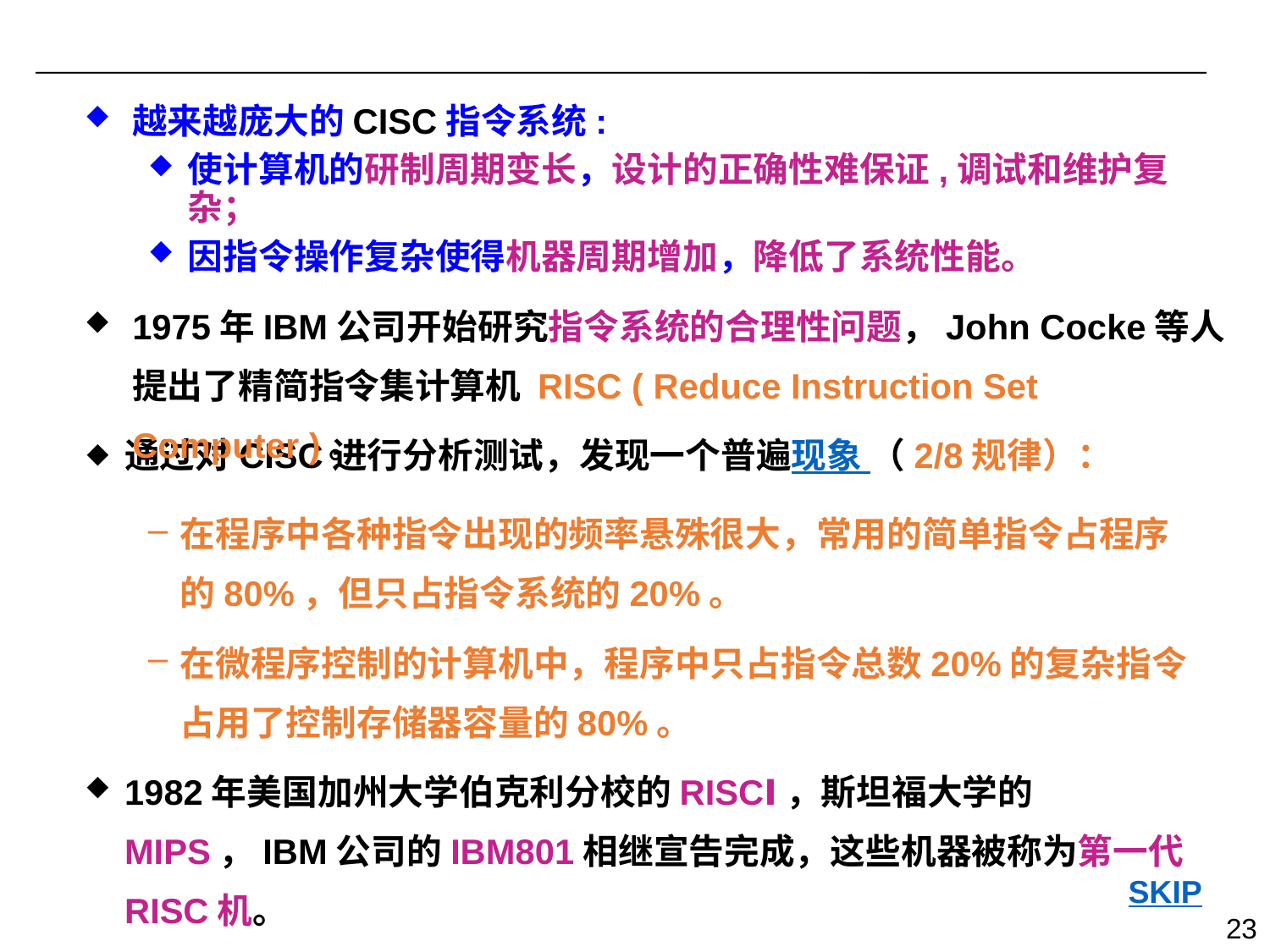

越来越庞大的CISC指令系统:
使计算机的研制周期变长，设计的正确性难保证,调试和维护复杂；
因指令操作复杂使得机器周期增加，降低了系统性能。
1975年IBM公司开始研究指令系统的合理性问题，John Cocke等人提出了精简指令集计算机 RISC ( Reduce Instruction Set Computer )。
通过对CISC进行分析测试，发现一个普遍现象 （2/8规律）：
在程序中各种指令出现的频率悬殊很大，常用的简单指令占程序的80%，但只占指令系统的20%。
在微程序控制的计算机中，程序中只占指令总数20%的复杂指令占用了控制存储器容量的80%。
1982年美国加州大学伯克利分校的RISCⅠ，斯坦福大学的MIPS，IBM公司的IBM801相继宣告完成，这些机器被称为第一代RISC机。
SKIP